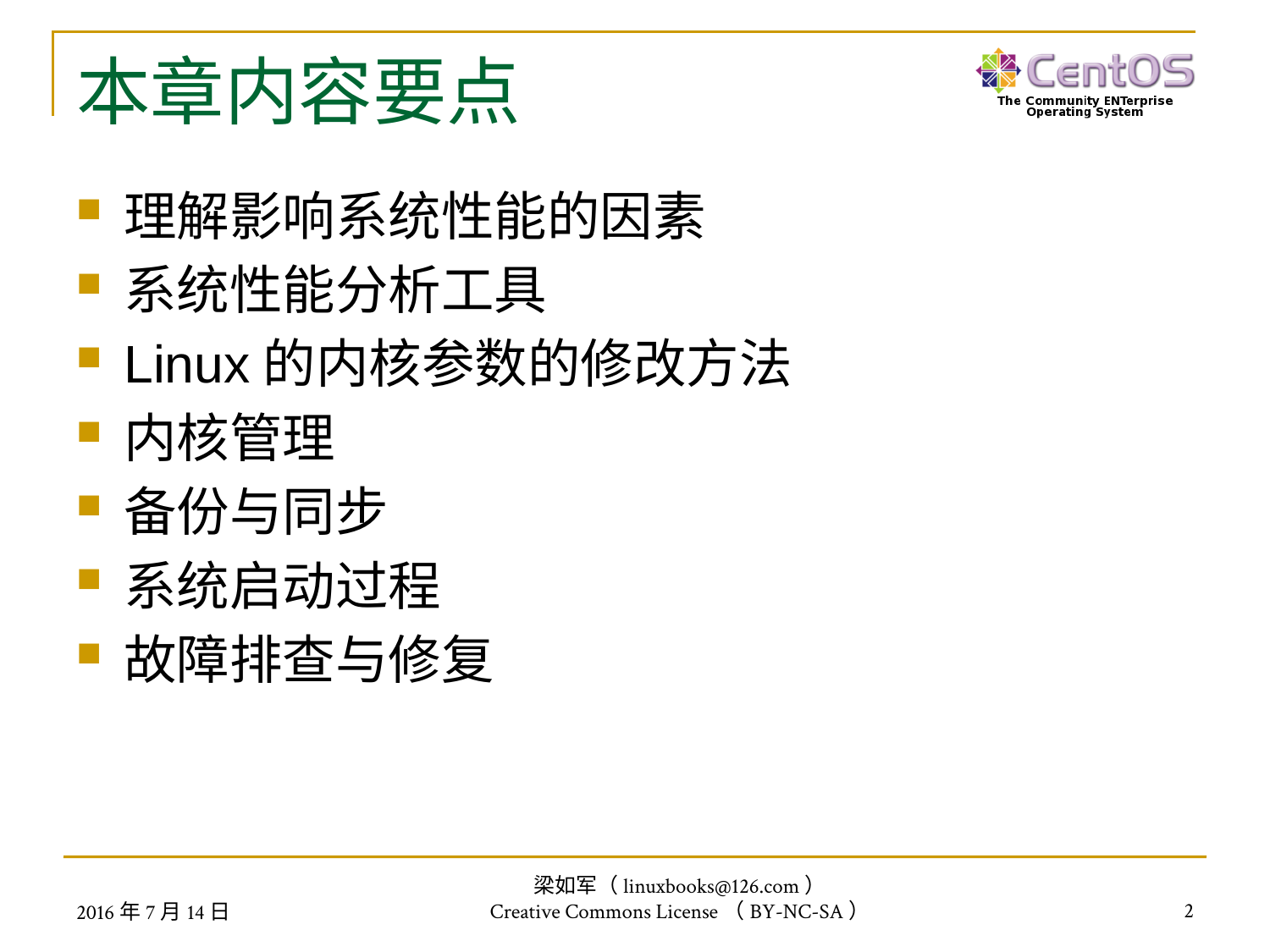

# 本章内容要点
理解影响系统性能的因素
系统性能分析工具
Linux的内核参数的修改方法
内核管理
备份与同步
系统启动过程
故障排查与修复

梁如军（linuxbooks@126.com）
Creative Commons License（BY-NC-SA）
2016年7月14日
2